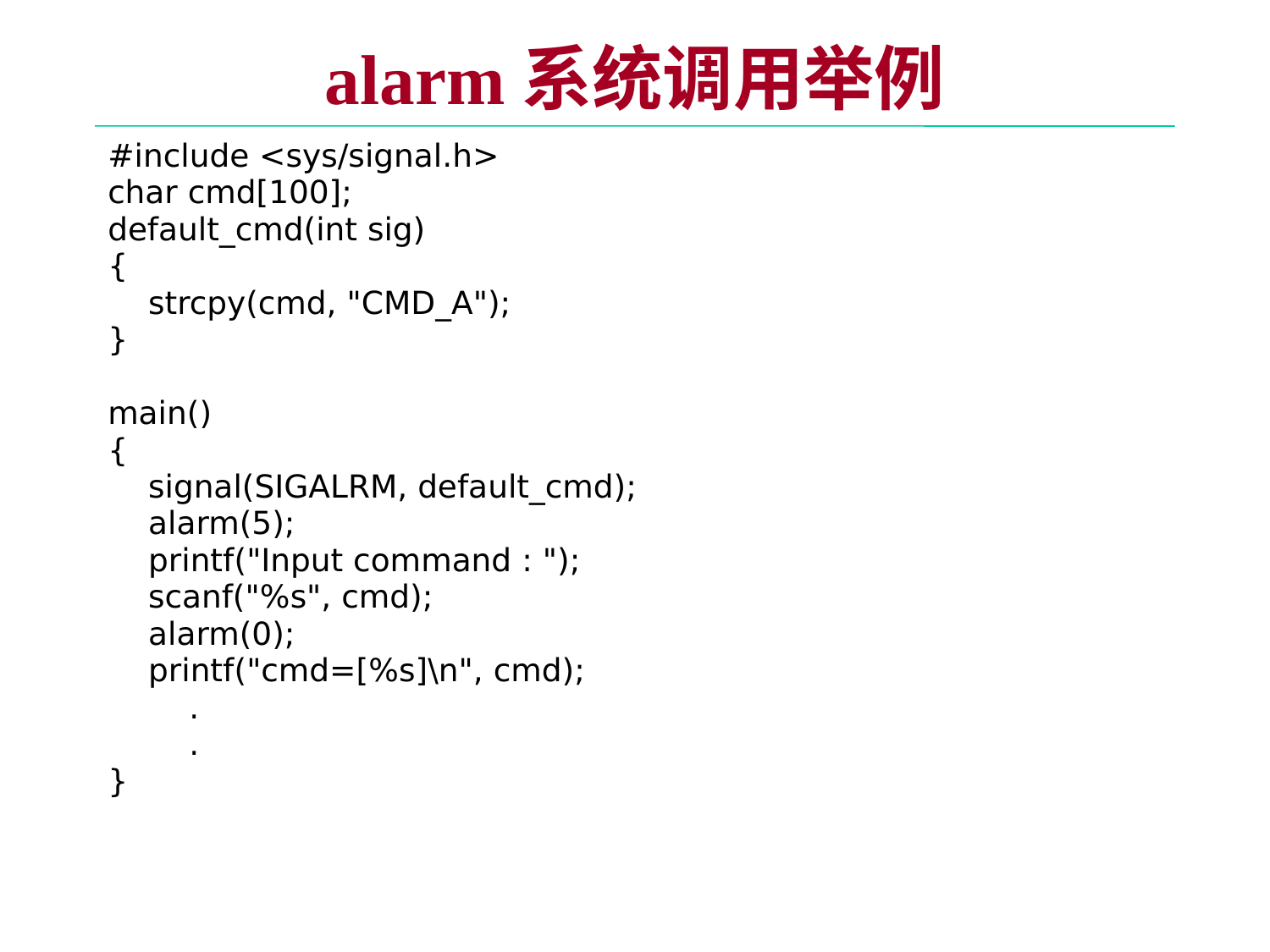

# alarm系统调用举例
#include <sys/signal.h>
char cmd[100];
default_cmd(int sig)
{
    strcpy(cmd, "CMD_A");
}

main()
{
    signal(SIGALRM, default_cmd);
    alarm(5);
    printf("Input command : ");
    scanf("%s", cmd);
    alarm(0);
    printf("cmd=[%s]\n", cmd);
        .
        .
}